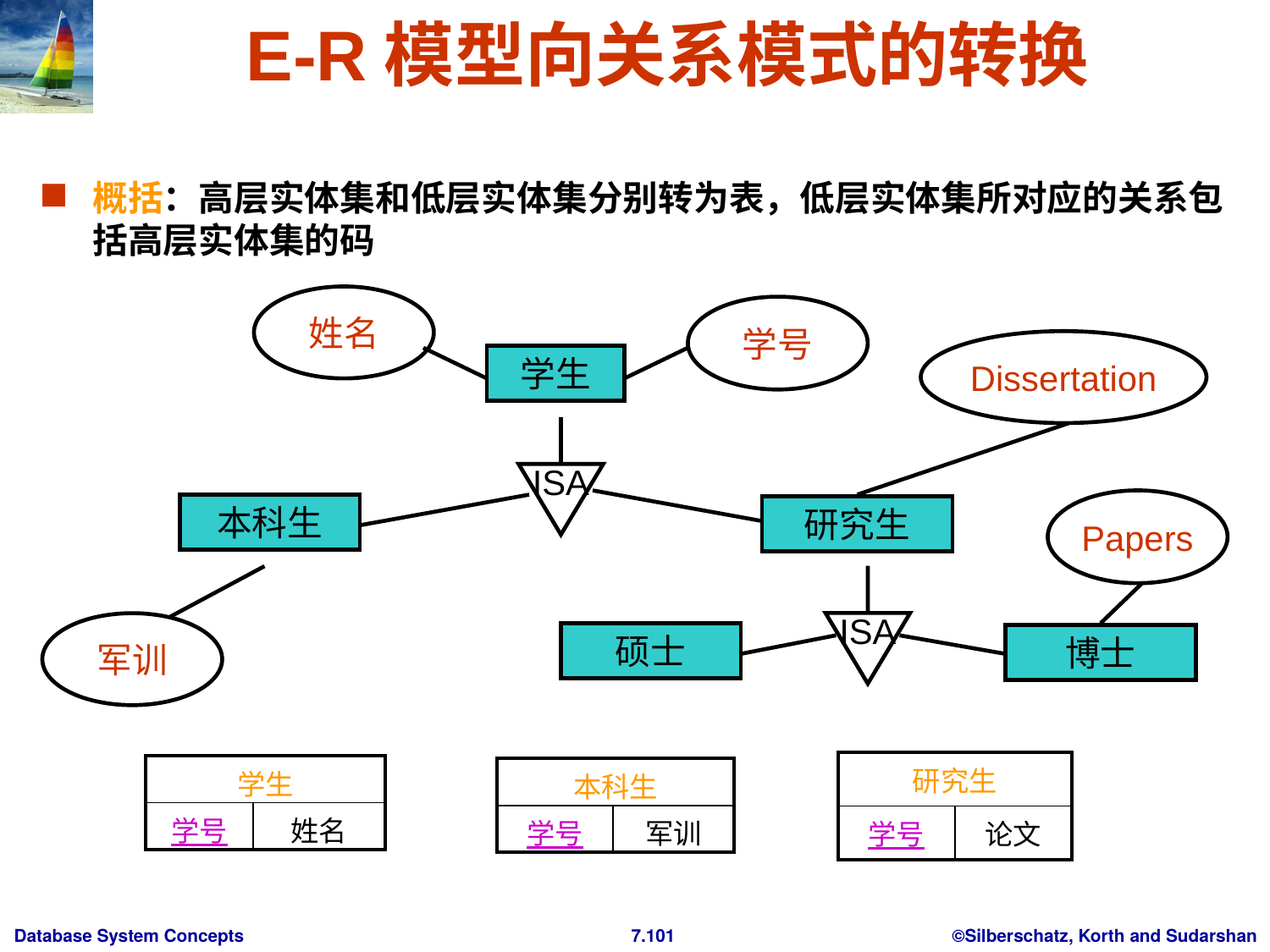

# E-R模型向关系模式的转换
概括：高层实体集和低层实体集分别转为表，低层实体集所对应的关系包括高层实体集的码
姓名
学号
Dissertation
学生

ISA

Papers
本科生

研究生

ISA
军训
硕士
博士

| 研究生 |  |
| --- | --- |
| 学号 | 论文 |
| 学生 |  |
| --- | --- |
| 学号 | 姓名 |
| 本科生 |  |
| --- | --- |
| 学号 | 军训 |